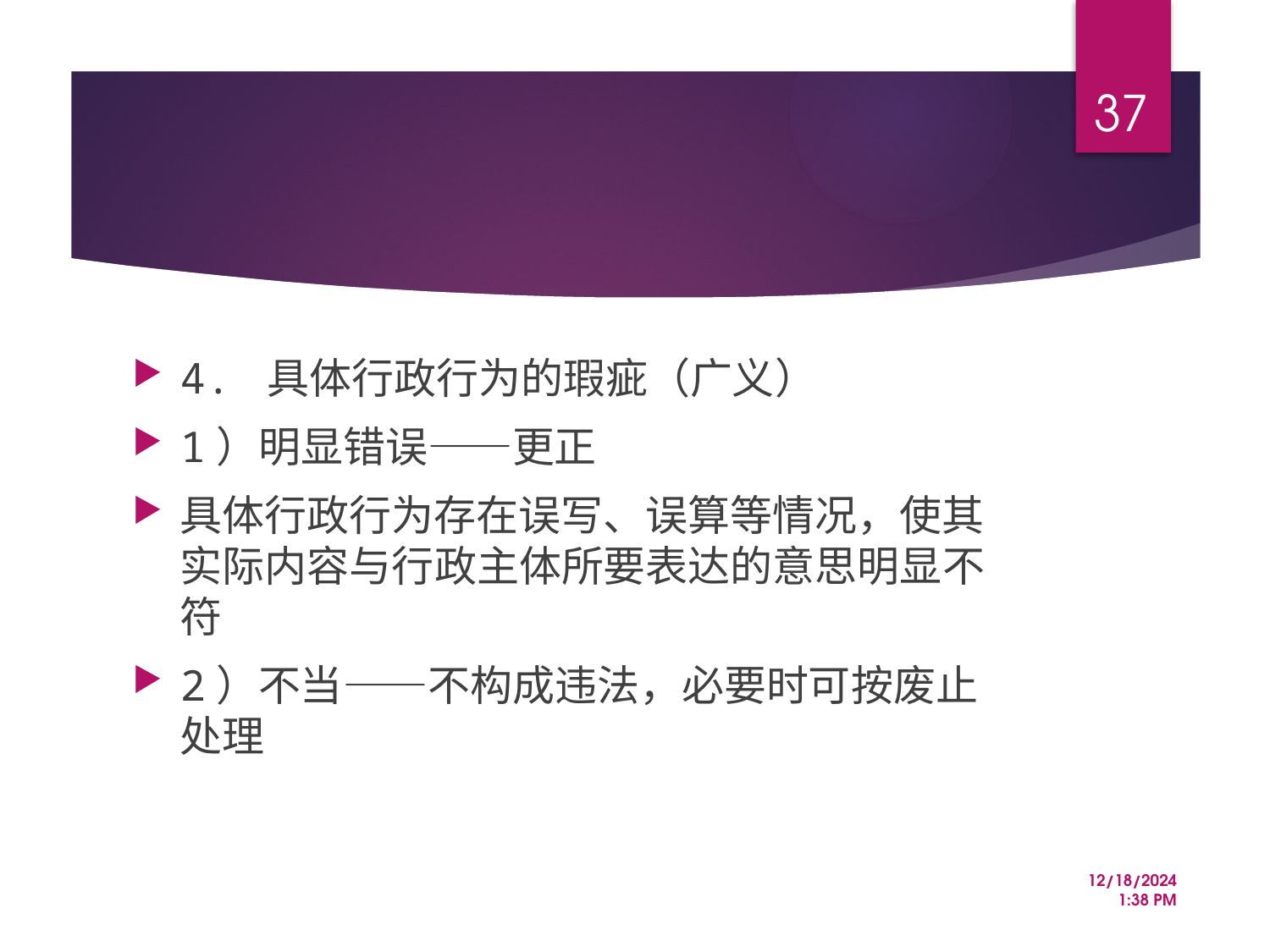

37
#
4. 具体行政行为的瑕疵（广义）
1）明显错误——更正
具体行政行为存在误写、误算等情况，使其实际内容与行政主体所要表达的意思明显不符
2）不当——不构成违法，必要时可按废止处理

12/18/2024 1:38 PM